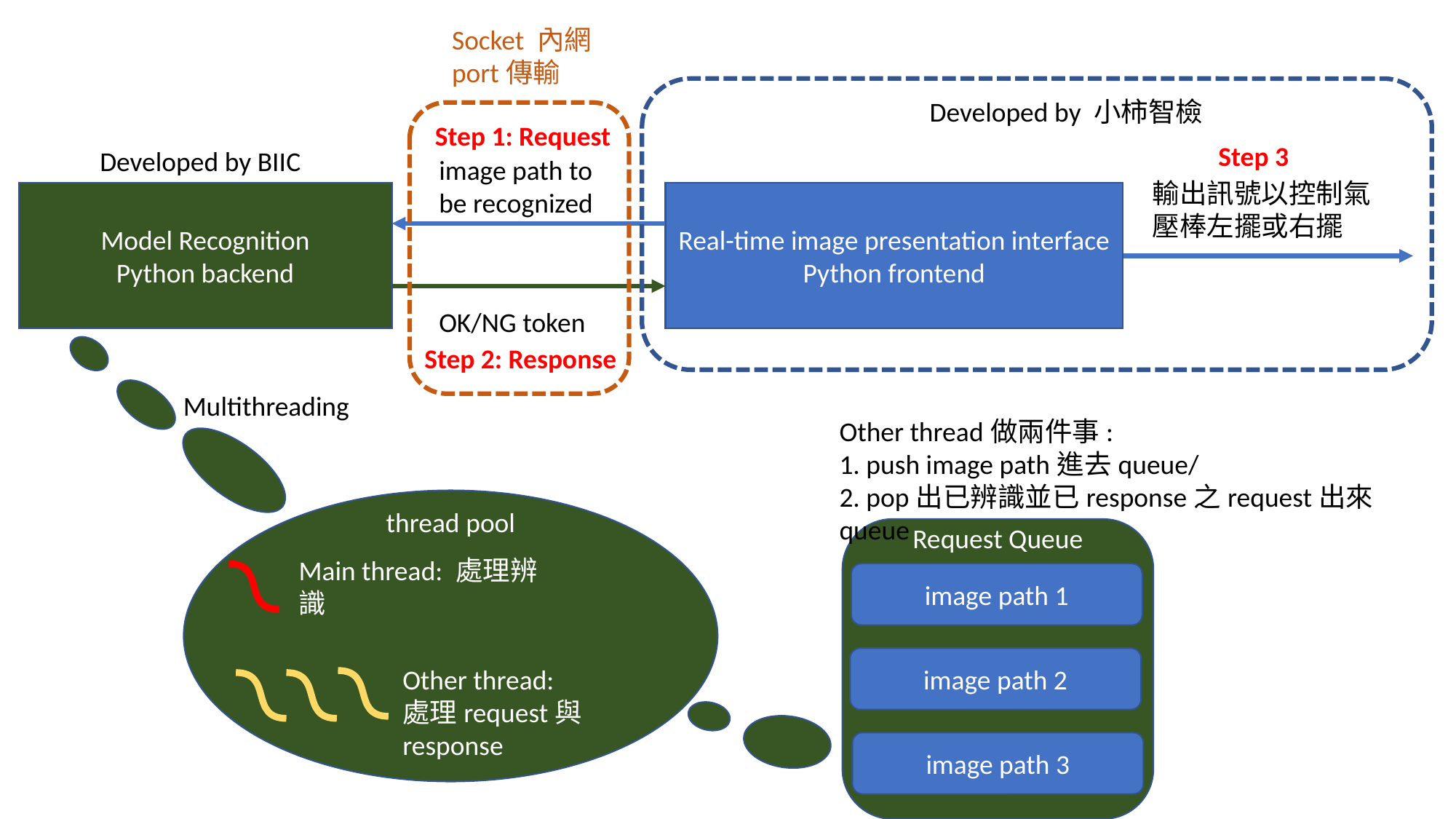

Socket 內網port傳輸

Developed by 小柿智檢
Real-time image presentation interface
Python frontend

Step 1: Request
Step 3
Developed by BIIC
image path to be recognized
輸出訊號以控制氣壓棒左擺或右擺
Model Recognition
Python backend
OK/NG token
Step 2: Response

Multithreading

Other thread做兩件事:
1. push image path進去queue/
2. pop出已辨識並已response之request出來queue

thread pool

Request Queue

Main thread: 處理辨識
image path 1
image path 2
Other thread:
處理request與response

image path 3